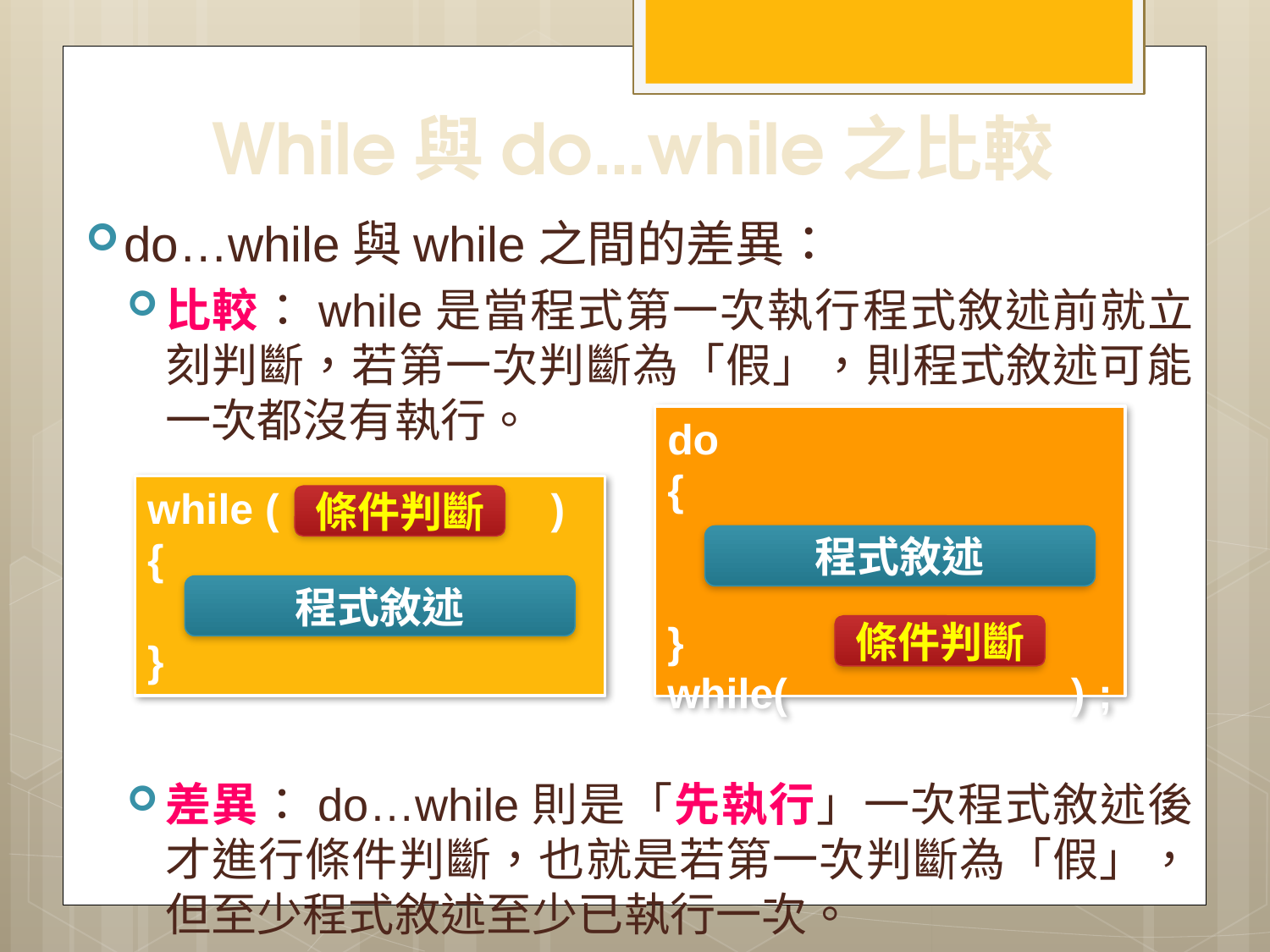

# While與do…while之比較
do…while與while之間的差異：
比較：while是當程式第一次執行程式敘述前就立刻判斷，若第一次判斷為「假」，則程式敘述可能一次都沒有執行。

差異：do…while則是「先執行」一次程式敘述後才進行條件判斷，也就是若第一次判斷為「假」，但至少程式敘述至少已執行一次。

do
{

} while(                        ) ;
while (                       )
{

}
條件判斷
程式敘述
程式敘述
條件判斷